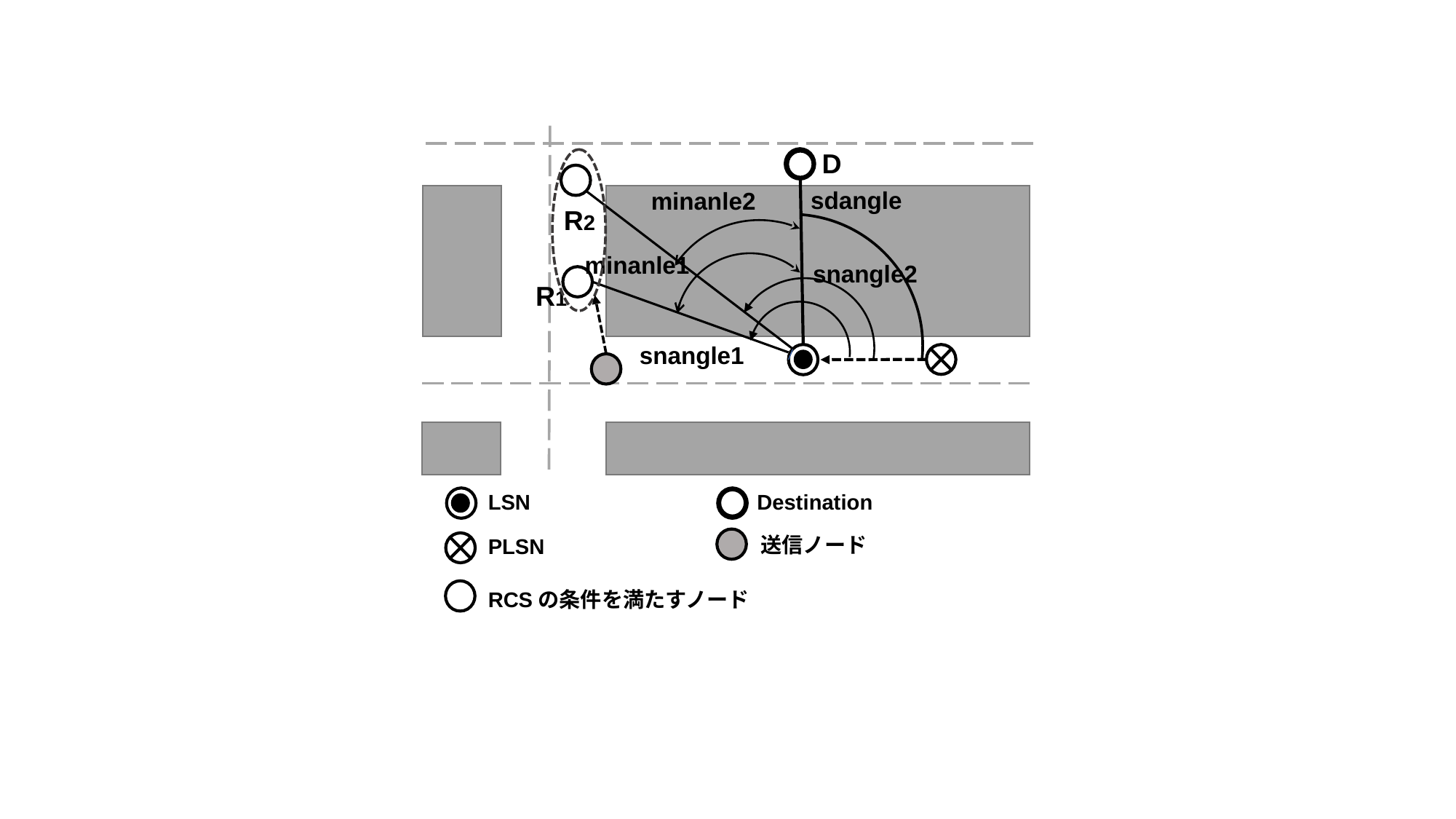

D

sdangle
minanle2
R2

minanle1
snangle2

R1

snangle1

LSN
Destination

PLSN

RCSの条件を満たすノード

送信ノード